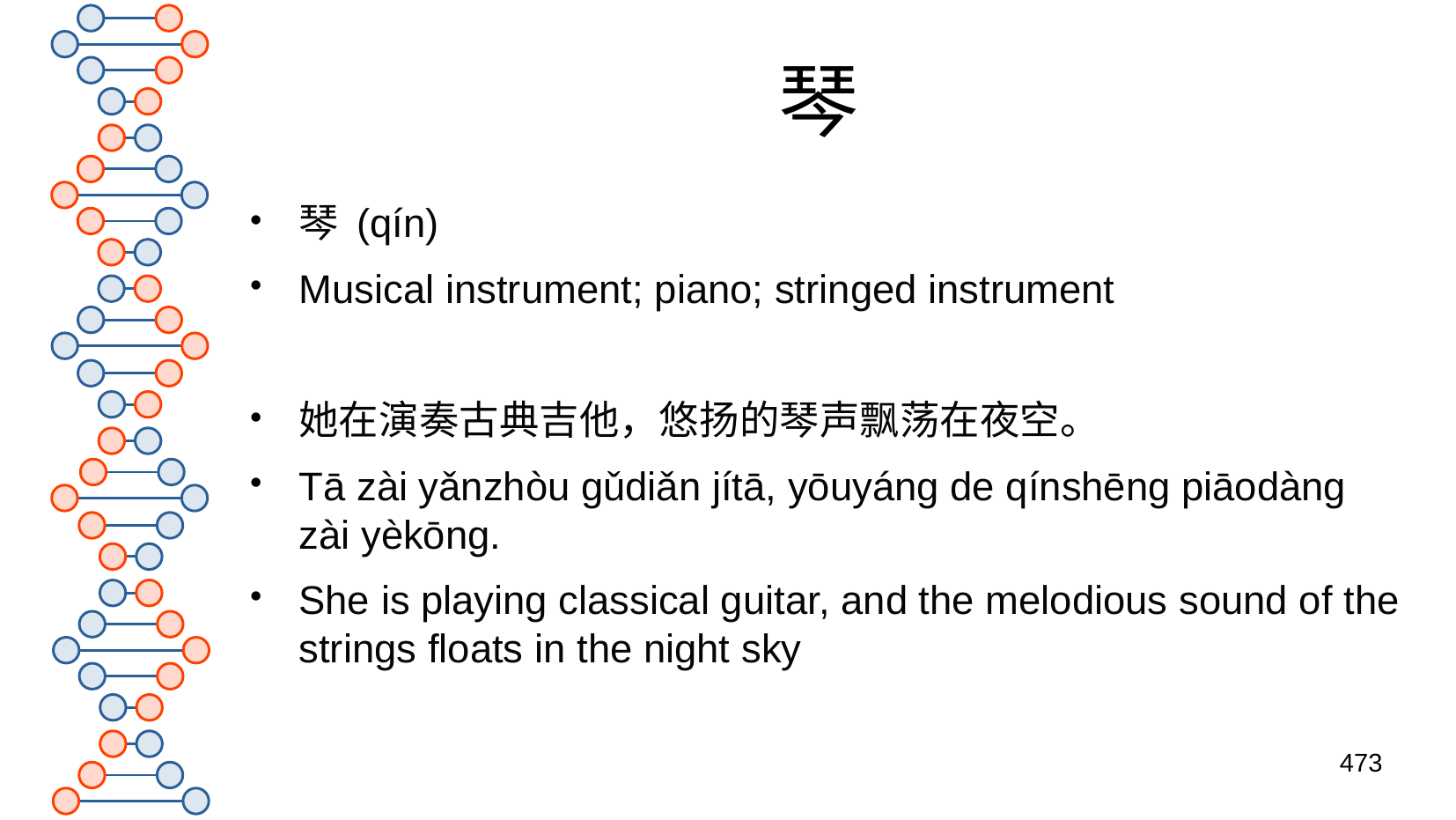

# 琴
琴 (qín)
Musical instrument; piano; stringed instrument

她在演奏古典吉他，悠扬的琴声飘荡在夜空。
Tā zài yǎnzhòu gǔdiǎn jítā, yōuyáng de qínshēng piāodàng zài yèkōng.
She is playing classical guitar, and the melodious sound of the strings floats in the night sky

473